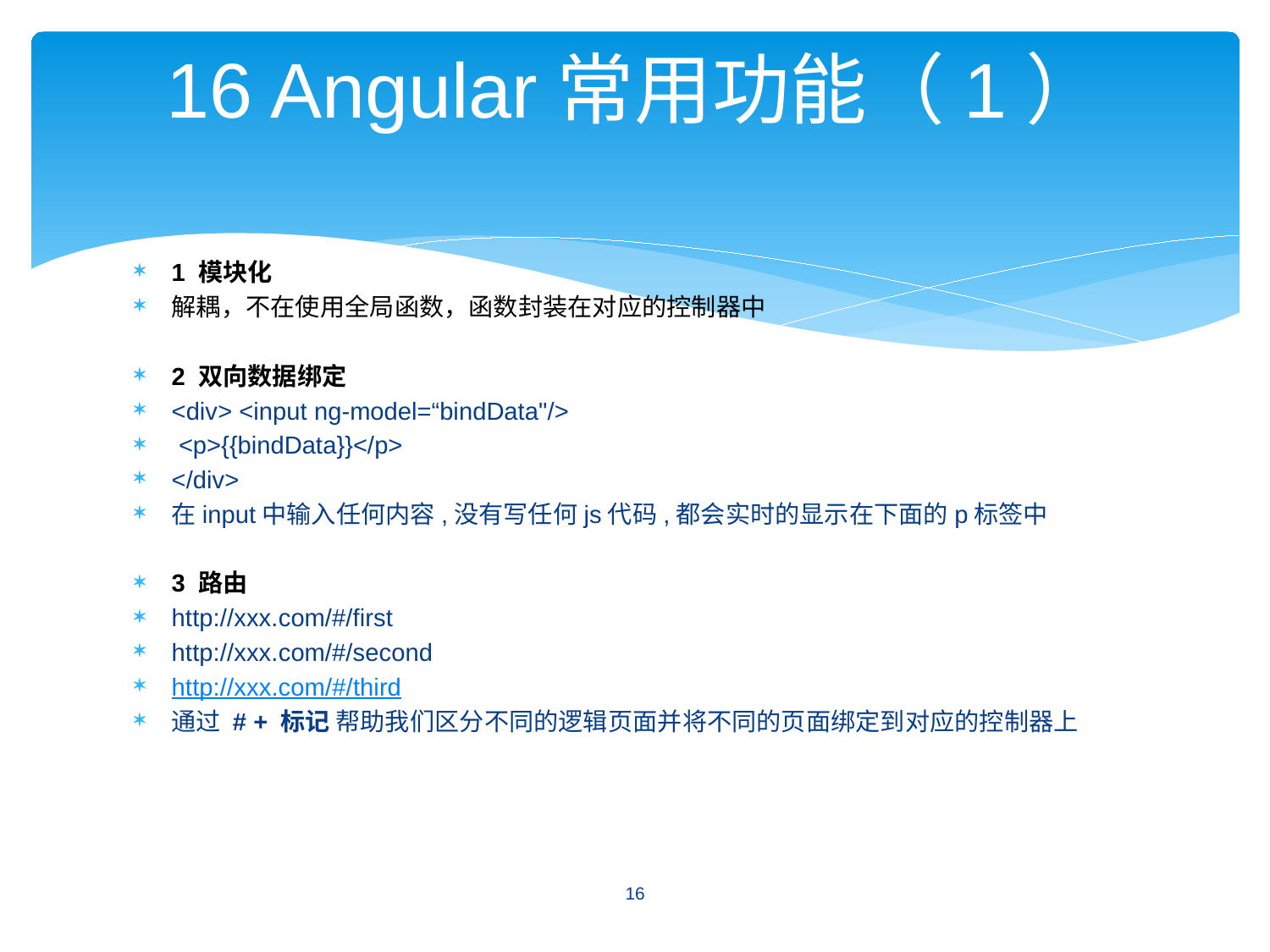

# 16 Angular常用功能（1）

1 模块化
解耦，不在使用全局函数，函数封装在对应的控制器中

2 双向数据绑定
<div> <input ng-model=“bindData"/>
 <p>{{bindData}}</p>
</div>
在input中输入任何内容,没有写任何js代码,都会实时的显示在下面的p标签中

3 路由
http://xxx.com/#/first
http://xxx.com/#/second
http://xxx.com/#/third
通过 # + 标记 帮助我们区分不同的逻辑页面并将不同的页面绑定到对应的控制器上

16